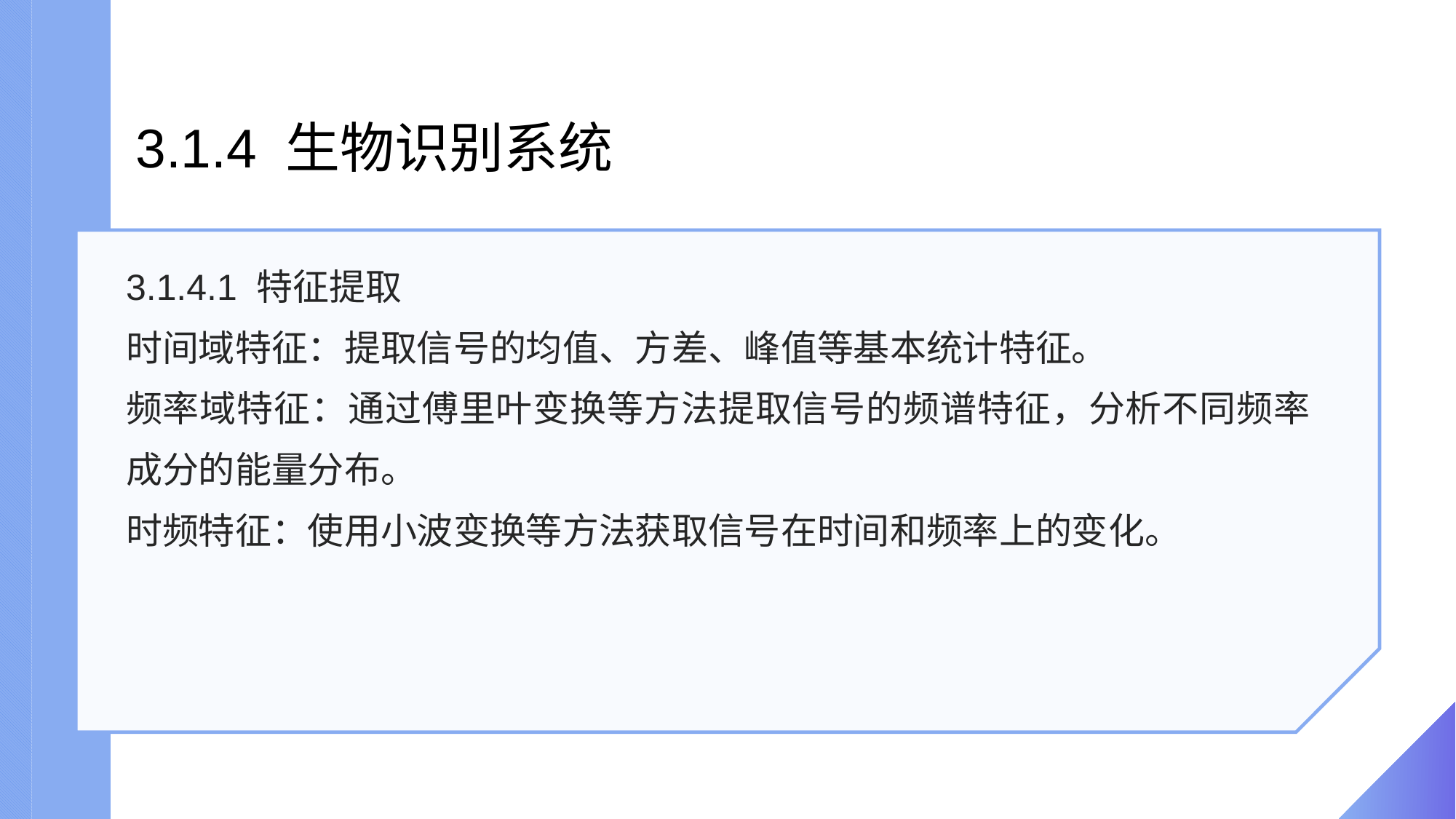

# 3.1.4 生物识别系统
3.1.4.1 特征提取
时间域特征：提取信号的均值、方差、峰值等基本统计特征。
频率域特征：通过傅里叶变换等方法提取信号的频谱特征，分析不同频率成分的能量分布。
时频特征：使用小波变换等方法获取信号在时间和频率上的变化。